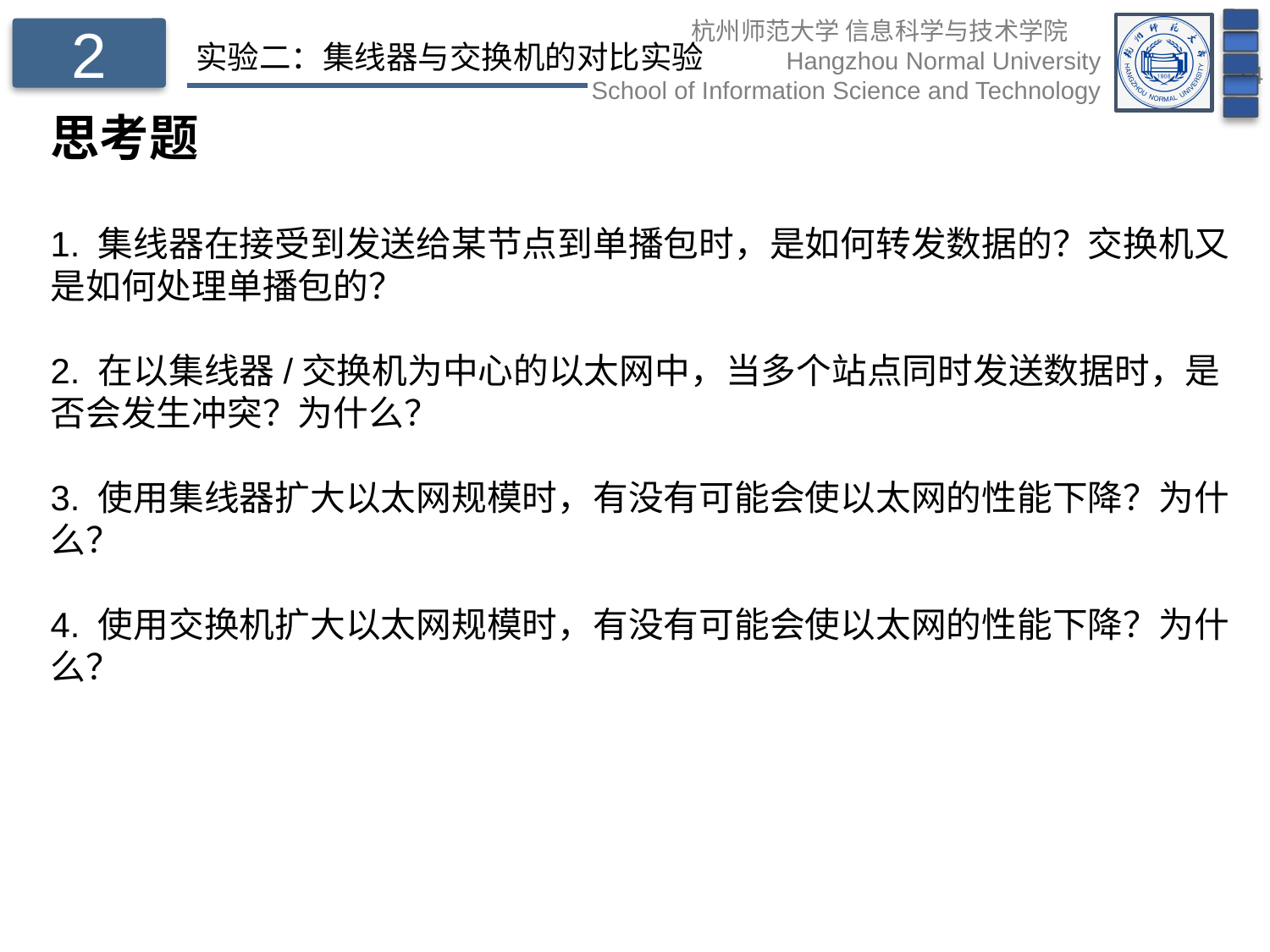

2
实验二：集线器与交换机的对比实验
思考题

1. 集线器在接受到发送给某节点到单播包时，是如何转发数据的？交换机又是如何处理单播包的？

2. 在以集线器/交换机为中心的以太网中，当多个站点同时发送数据时，是否会发生冲突？为什么？

3. 使用集线器扩大以太网规模时，有没有可能会使以太网的性能下降？为什么？

4. 使用交换机扩大以太网规模时，有没有可能会使以太网的性能下降？为什么？